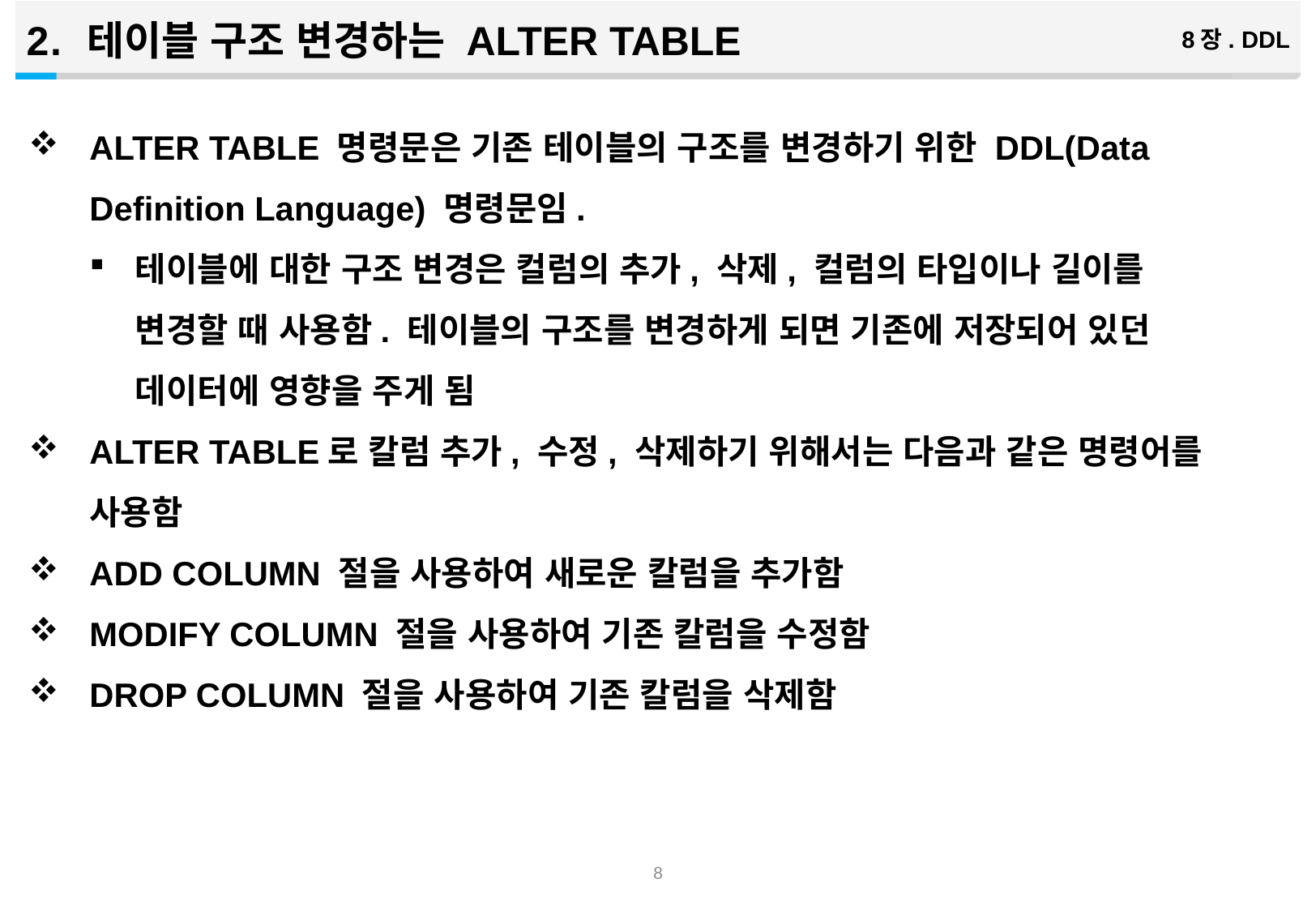

테이블 구조 변경하는 ALTER TABLE
8장. DDL
ALTER TABLE 명령문은 기존 테이블의 구조를 변경하기 위한 DDL(Data Definition Language) 명령문임.
테이블에 대한 구조 변경은 컬럼의 추가, 삭제, 컬럼의 타입이나 길이를       변경할 때 사용함. 테이블의 구조를 변경하게 되면 기존에 저장되어 있던  데이터에 영향을 주게 됨
ALTER TABLE로 칼럼 추가, 수정, 삭제하기 위해서는 다음과 같은 명령어를   사용함
ADD COLUMN 절을 사용하여 새로운 칼럼을 추가함
MODIFY COLUMN 절을 사용하여 기존 칼럼을 수정함
DROP COLUMN 절을 사용하여 기존 칼럼을 삭제함

8